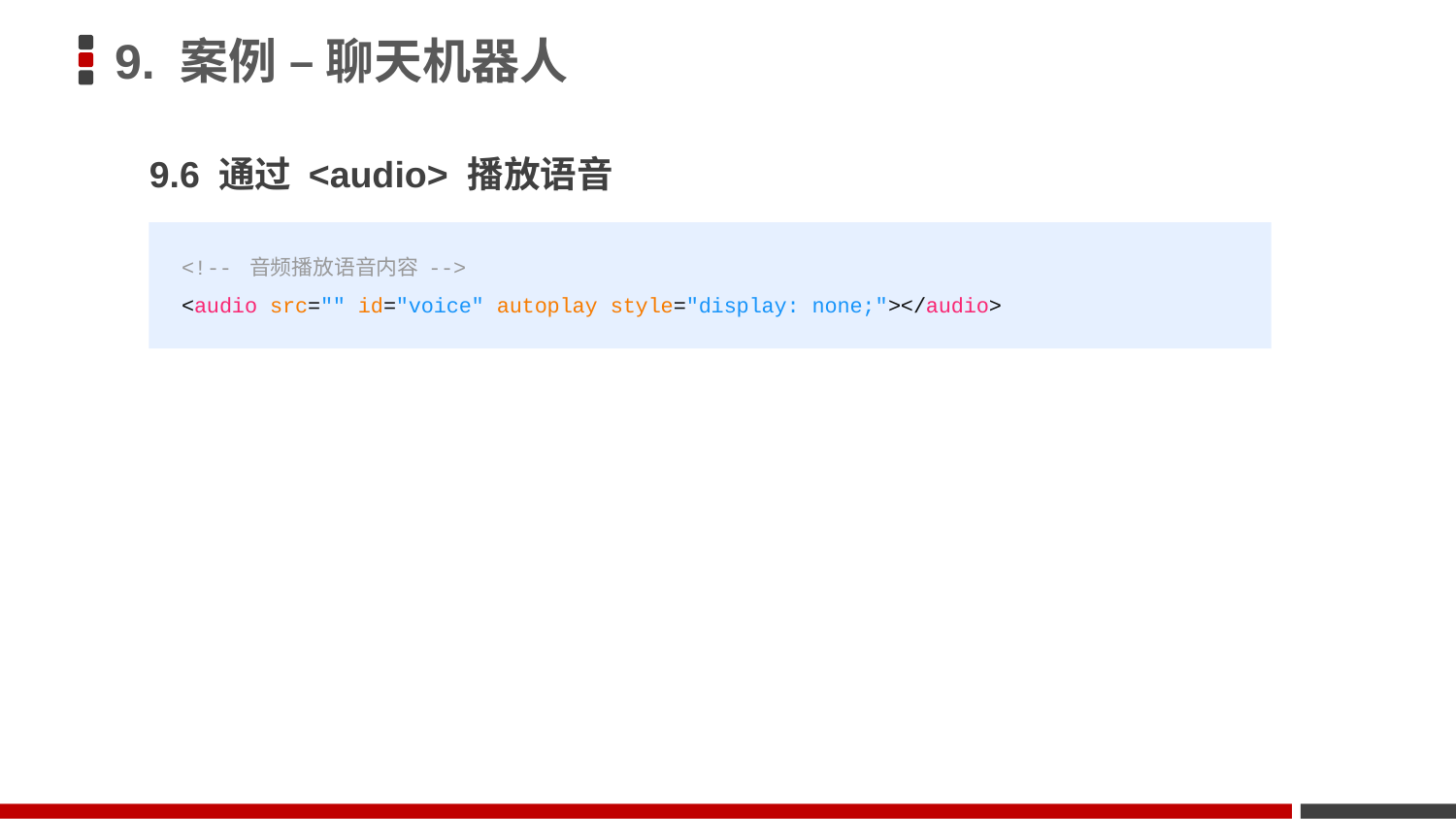

# 9. 案例 – 聊天机器人
9.6 通过 <audio> 播放语音

<!-- 音频播放语音内容 -->
<audio src="" id="voice" autoplay style="display: none;"></audio>